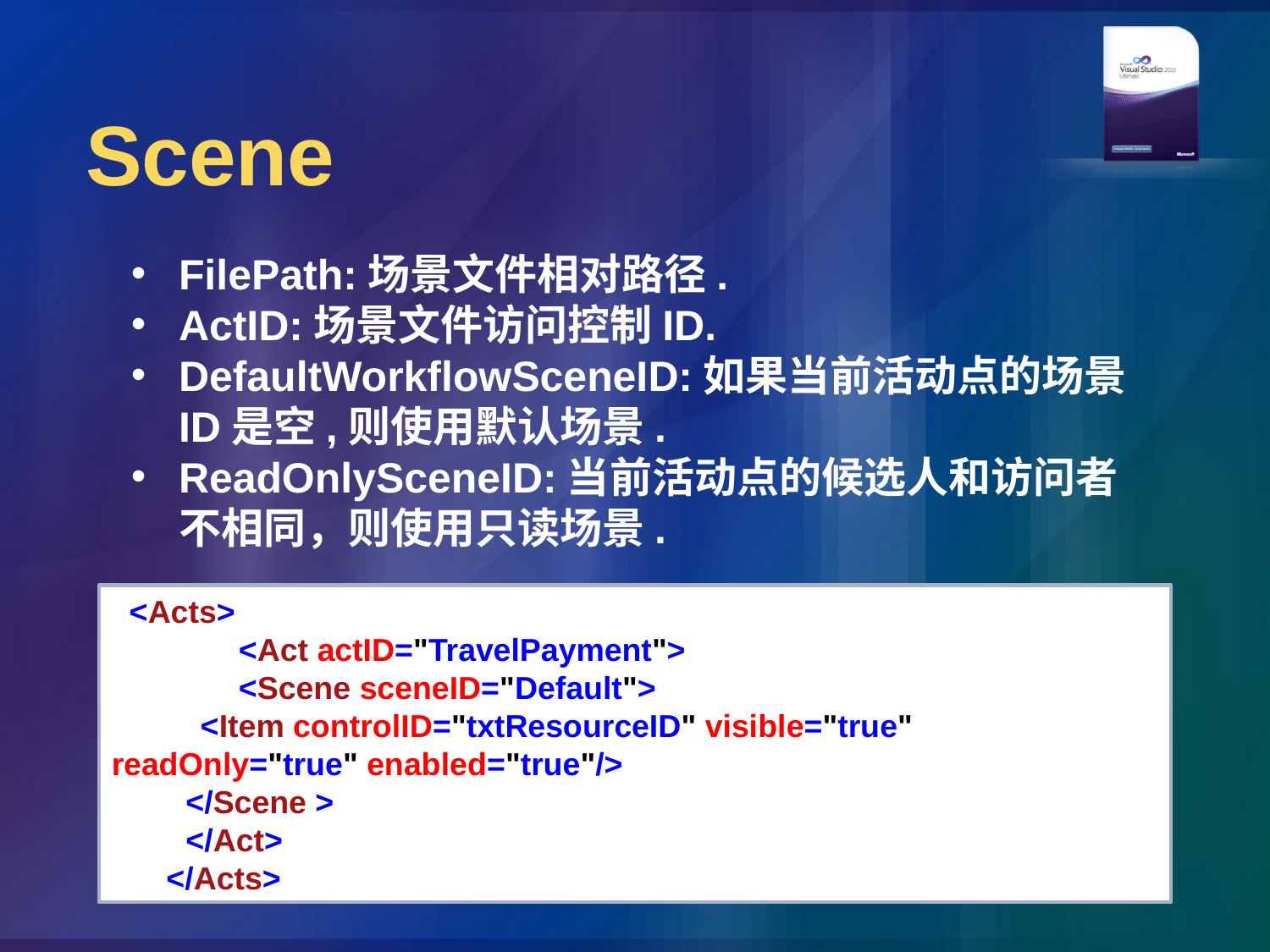

# Scene
FilePath:场景文件相对路径.
ActID:场景文件访问控制ID.
DefaultWorkflowSceneID:如果当前活动点的场景ID是空,则使用默认场景.
ReadOnlySceneID:当前活动点的候选人和访问者不相同，则使用只读场景.

<Acts>
  	<Act actID="TravelPayment">
      	<Scene sceneID="Default">
        <Item controlID="txtResourceID" visible="true" readOnly="true" enabled="true"/>
</Scene >
</Act>
</Acts>